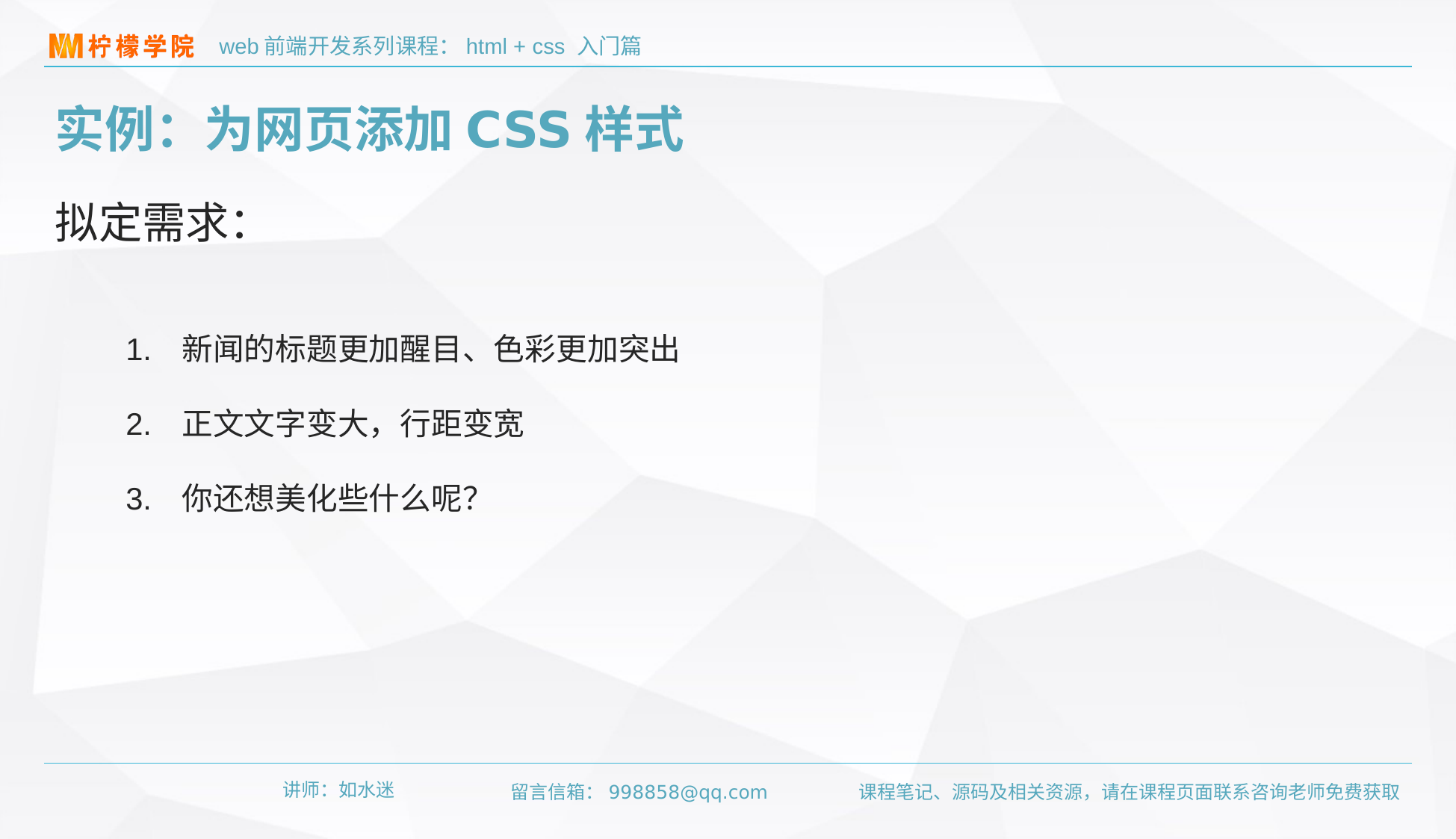

实例：为网页添加CSS样式
拟定需求：
新闻的标题更加醒目、色彩更加突出
正文文字变大，行距变宽
你还想美化些什么呢？